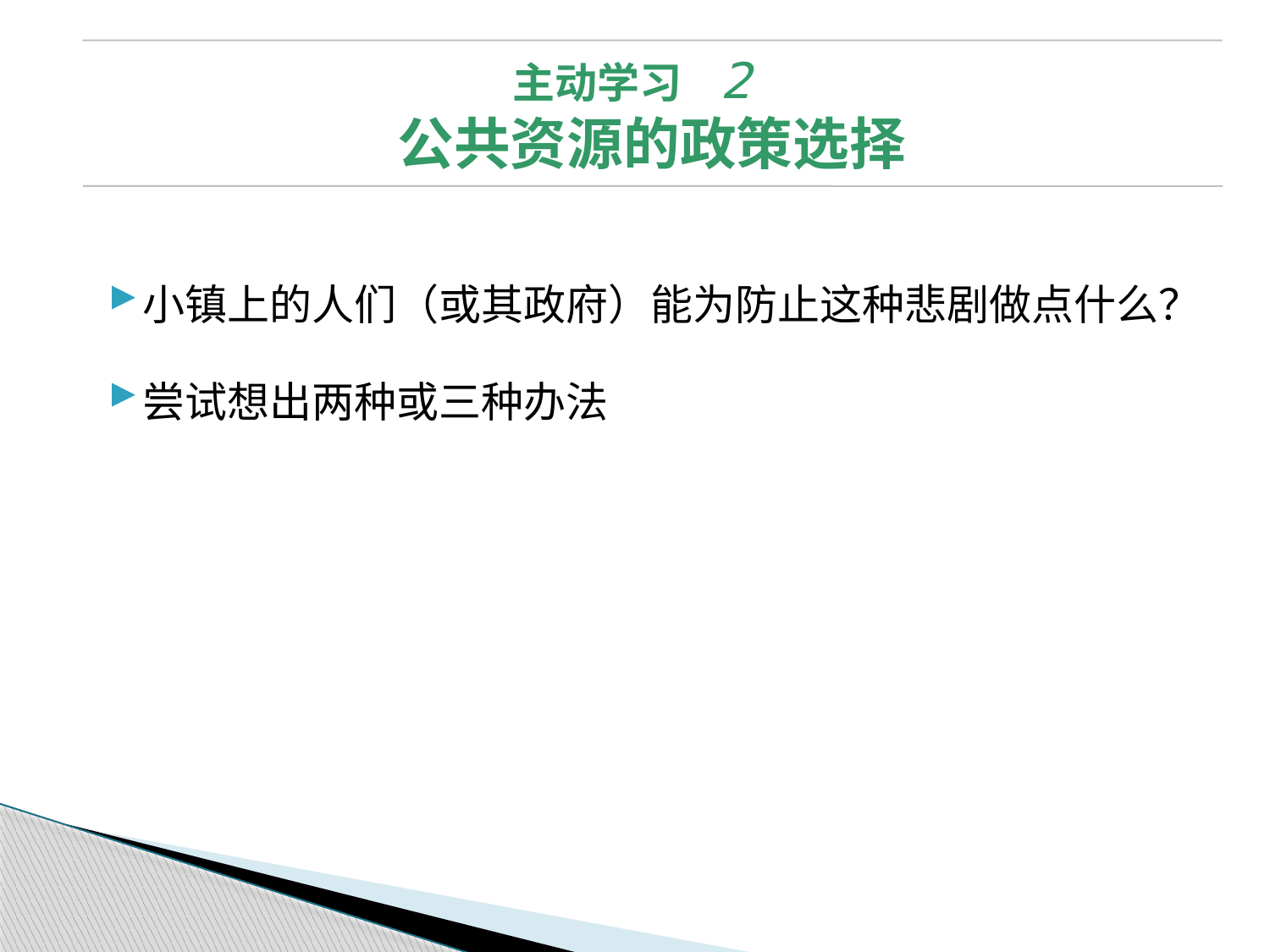

主动学习   2
公共资源的政策选择
小镇上的人们（或其政府）能为防止这种悲剧做点什么？
尝试想出两种或三种办法